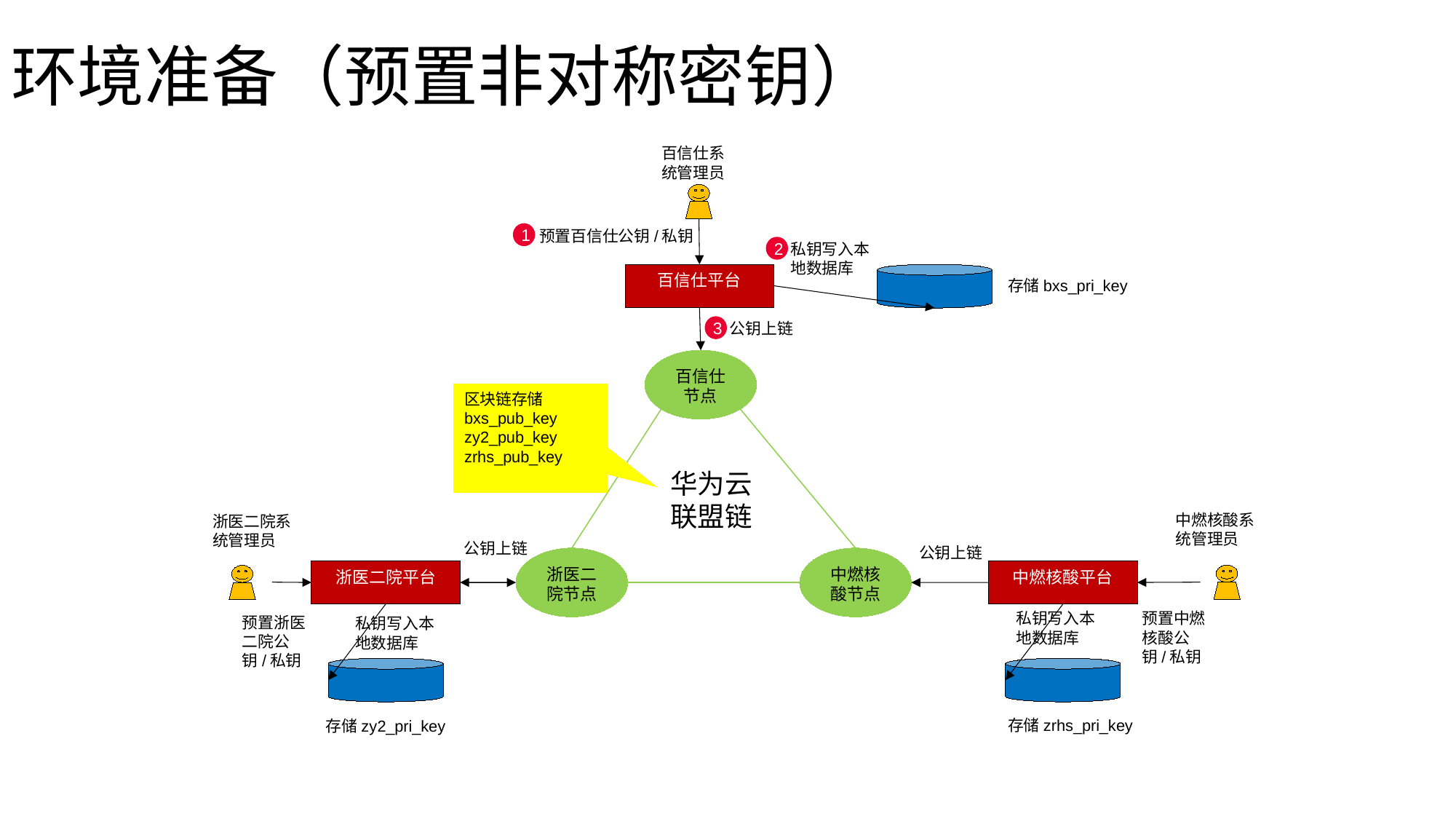

# 环境准备（预置非对称密钥）
百信仕系统管理员

预置百信仕公钥/私钥
1
私钥写入本地数据库
2
百信仕平台

存储bxs_pri_key
公钥上链
3
百信仕节点
区块链存储
bxs_pub_key
zy2_pub_key
zrhs_pub_key

华为云
联盟链
中燃核酸系统管理员
浙医二院系统管理员
公钥上链
公钥上链
浙医二院节点
中燃核酸节点
浙医二院平台
中燃核酸平台

私钥写入本地数据库
预置中燃核酸公钥/私钥
预置浙医二院公钥/私钥
私钥写入本地数据库

存储zrhs_pri_key
存储zy2_pri_key